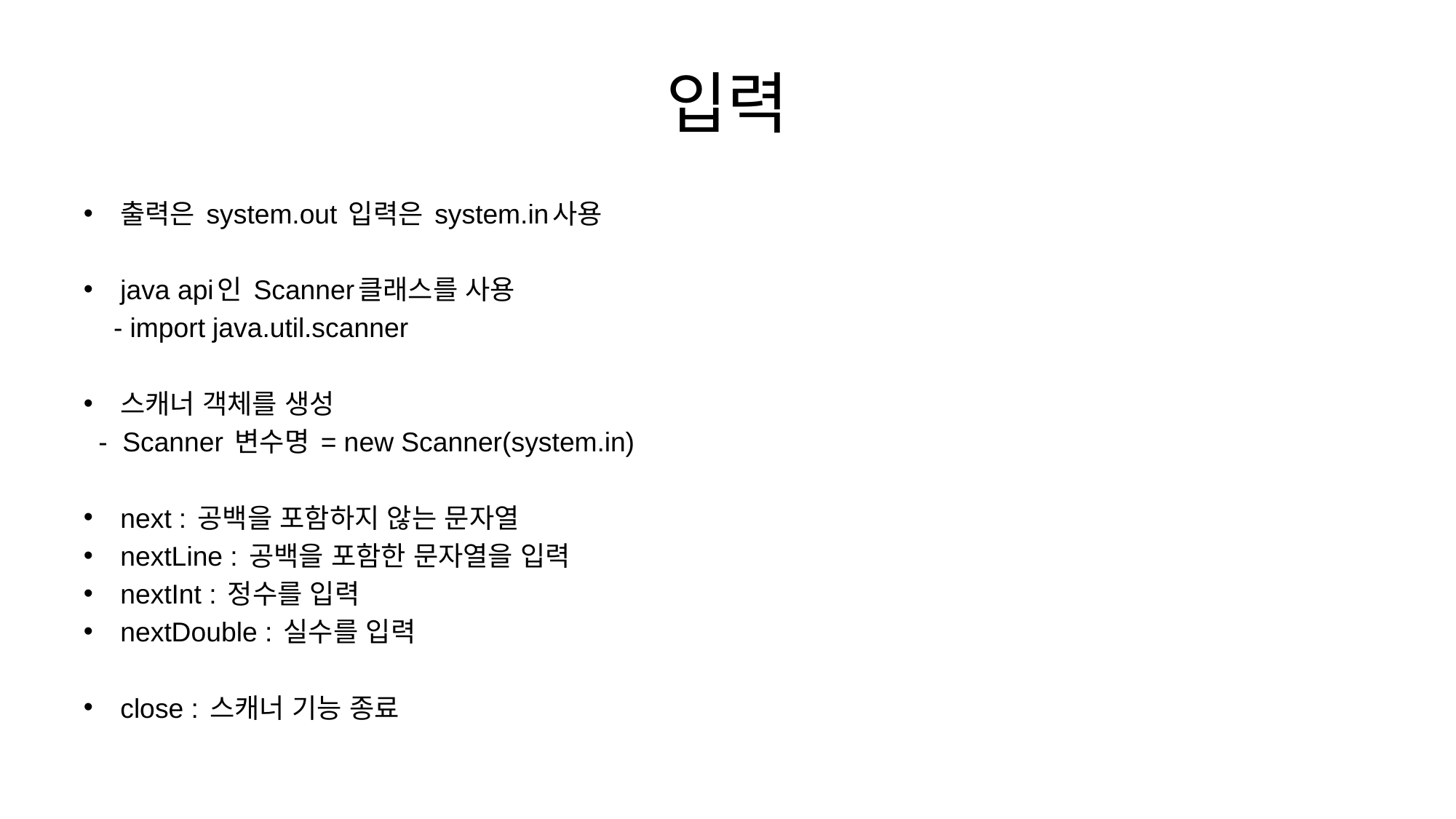

# 입력
출력은 system.out 입력은 system.in사용

java api인 Scanner클래스를 사용
    - import java.util.scanner

스캐너 객체를 생성
  -  Scanner 변수명 = new Scanner(system.in)

next : 공백을 포함하지 않는 문자열
nextLine : 공백을 포함한 문자열을 입력
nextInt : 정수를 입력
nextDouble : 실수를 입력

close : 스캐너 기능 종료